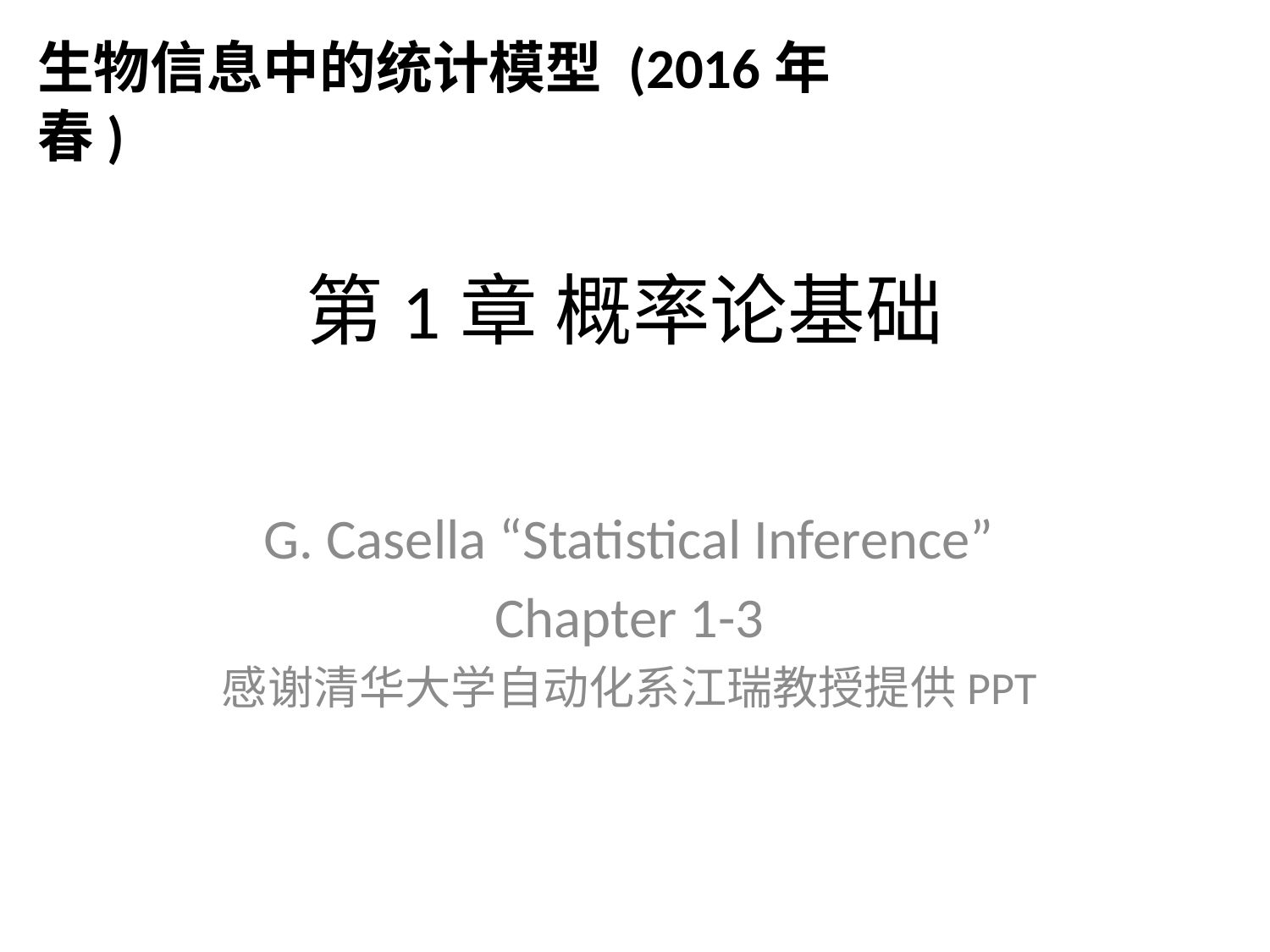

生物信息中的统计模型 (2016年春)
# 第1章 概率论基础
G. Casella “Statistical Inference”
Chapter 1-3
感谢清华大学自动化系江瑞教授提供PPT